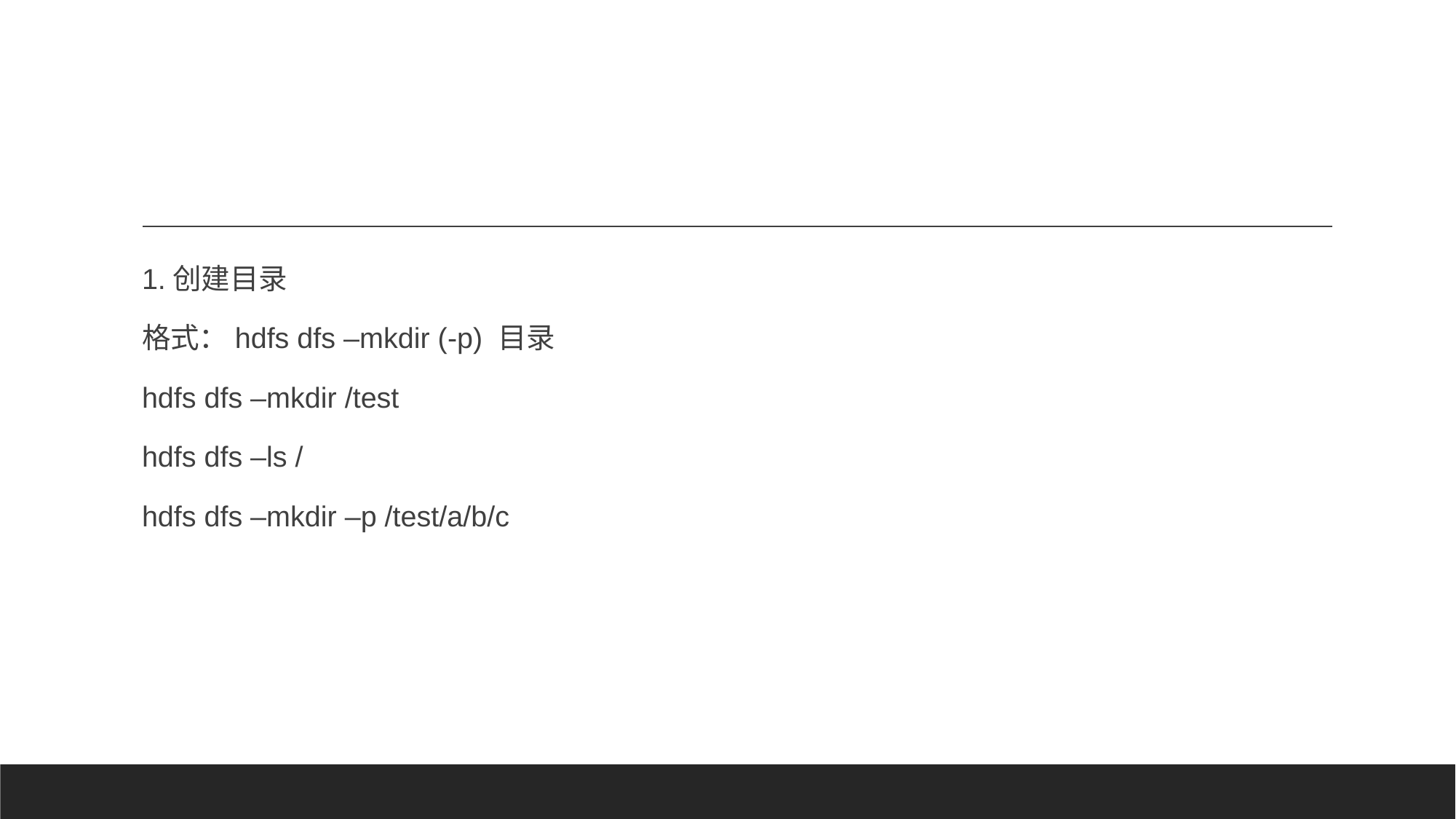

#
1.创建目录
格式：hdfs dfs –mkdir (-p) 目录
hdfs dfs –mkdir /test
hdfs dfs –ls /
hdfs dfs –mkdir –p /test/a/b/c